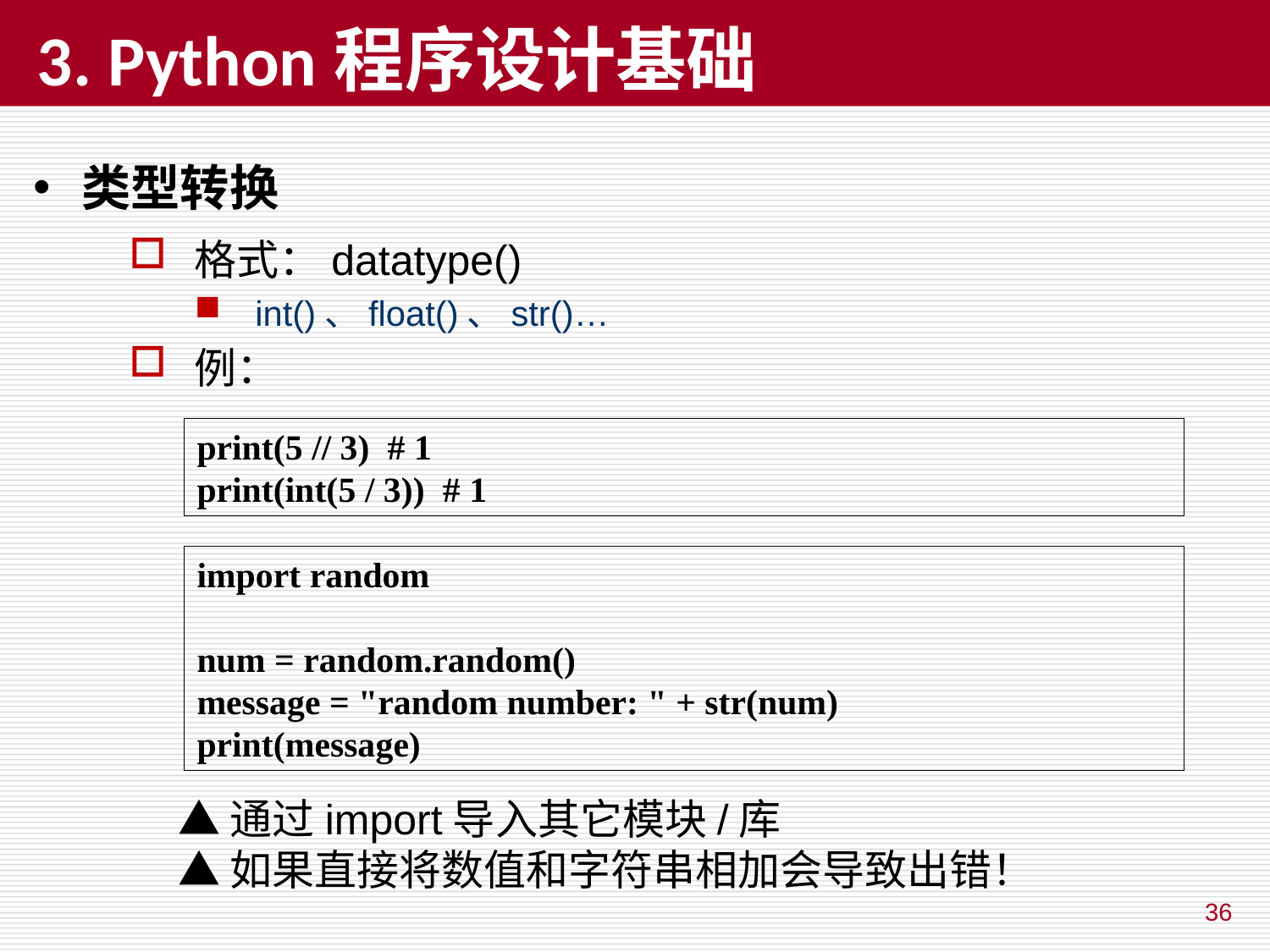

# 3. Python程序设计基础
类型转换
格式：datatype()
int()、float()、str()…
例：

print(5 // 3)  # 1
print(int(5 / 3))  # 1
import random

num = random.random()
message = "random number: " + str(num)
print(message)
▲通过import导入其它模块/库
▲如果直接将数值和字符串相加会导致出错！
36